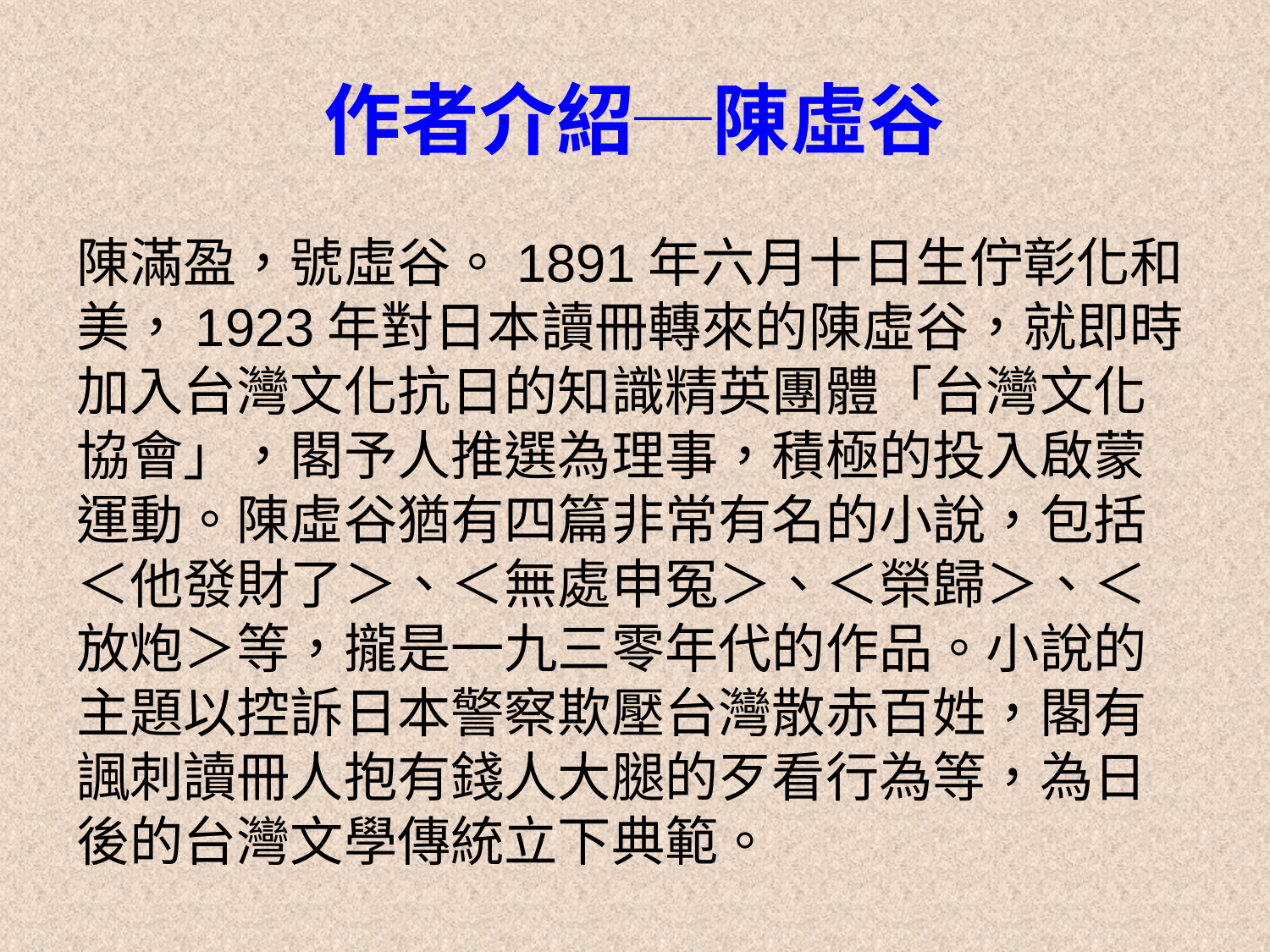

# 作者介紹─陳虛谷
陳滿盈，號虛谷。1891年六月十日生佇彰化和美，1923年對日本讀冊轉來的陳虛谷，就即時加入台灣文化抗日的知識精英團體「台灣文化協會」，閣予人推選為理事，積極的投入啟蒙運動。陳虛谷猶有四篇非常有名的小說，包括＜他發財了＞、＜無處申冤＞、＜榮歸＞、＜放炮＞等，攏是一九三零年代的作品。小說的主題以控訴日本警察欺壓台灣散赤百姓，閣有諷刺讀冊人抱有錢人大腿的歹看行為等，為日後的台灣文學傳統立下典範。